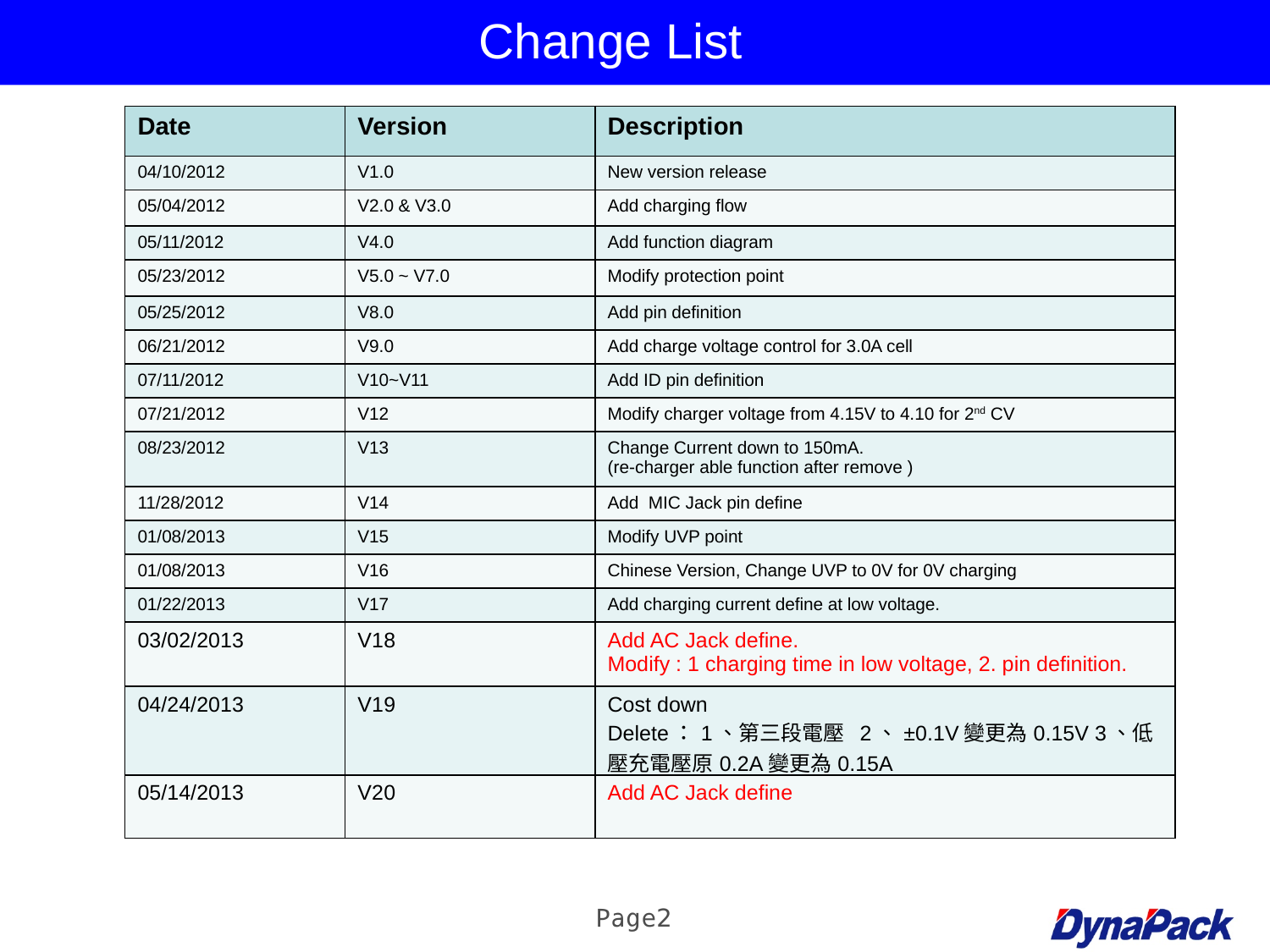

Change List
| Date | Version | Description |
| --- | --- | --- |
| 04/10/2012 | V1.0 | New version release |
| 05/04/2012 | V2.0 & V3.0 | Add charging flow |
| 05/11/2012 | V4.0 | Add function diagram |
| 05/23/2012 | V5.0 ~ V7.0 | Modify protection point |
| 05/25/2012 | V8.0 | Add pin definition |
| 06/21/2012 | V9.0 | Add charge voltage control for 3.0A cell |
| 07/11/2012 | V10~V11 | Add ID pin definition |
| 07/21/2012 | V12 | Modify charger voltage from 4.15V to 4.10 for 2nd CV |
| 08/23/2012 | V13 | Change Current down to 150mA. (re-charger able function after remove ) |
| 11/28/2012 | V14 | Add MIC Jack pin define |
| 01/08/2013 | V15 | Modify UVP point |
| 01/08/2013 | V16 | Chinese Version, Change UVP to 0V for 0V charging |
| 01/22/2013 | V17 | Add charging current define at low voltage. |
| 03/02/2013 | V18 | Add AC Jack define. Modify : 1 charging time in low voltage, 2. pin definition. |
| 04/24/2013 | V19 | Cost down Delete：1、第三段電壓 2、±0.1V變更為0.15V 3、低壓充電壓原0.2A變更為0.15A |
| 05/14/2013 | V20 | Add AC Jack define |
Page2